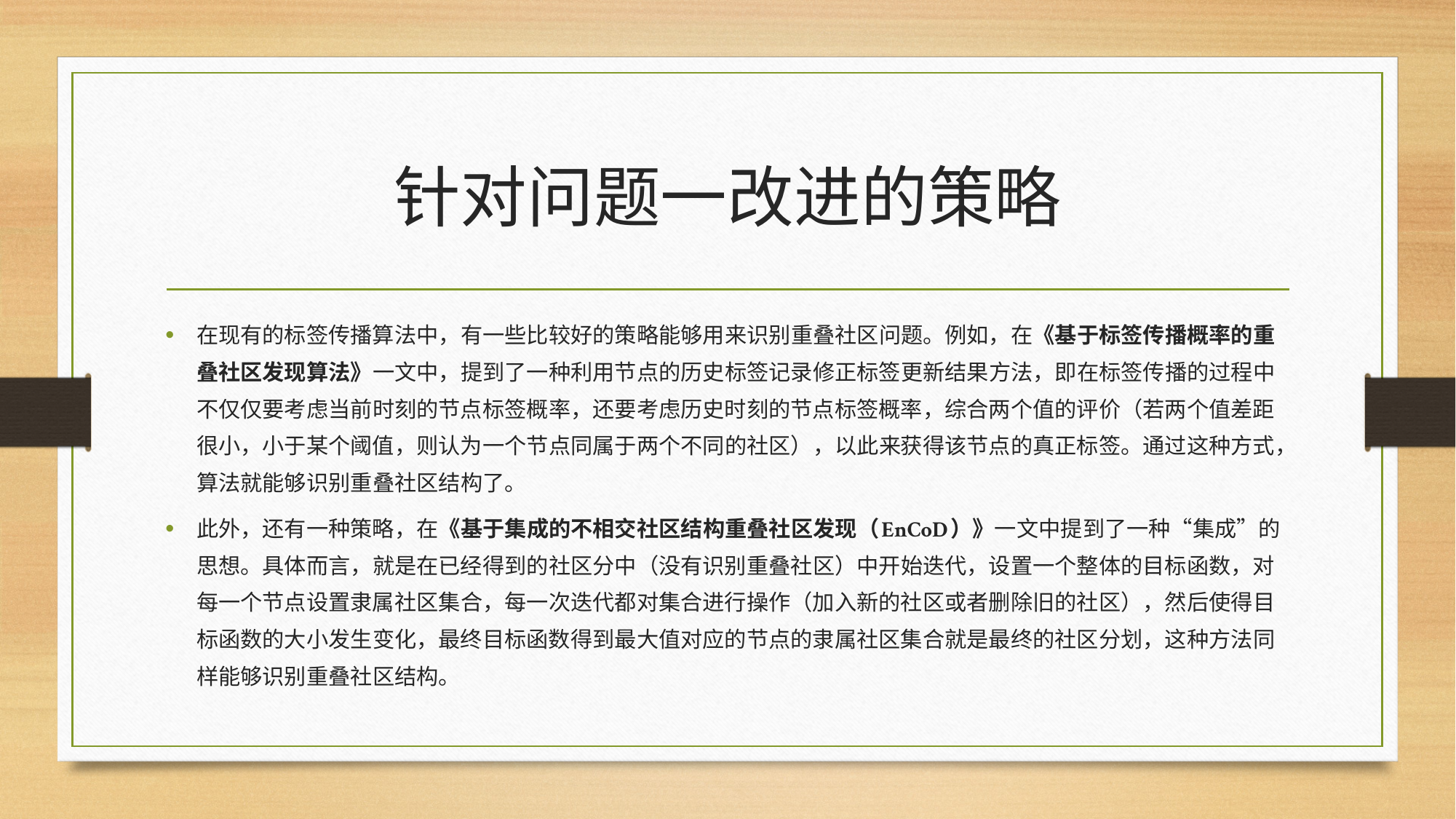

# 针对问题一改进的策略
在现有的标签传播算法中，有一些比较好的策略能够用来识别重叠社区问题。例如，在《基于标签传播概率的重叠社区发现算法》一文中，提到了一种利用节点的历史标签记录修正标签更新结果方法，即在标签传播的过程中不仅仅要考虑当前时刻的节点标签概率，还要考虑历史时刻的节点标签概率，综合两个值的评价（若两个值差距很小，小于某个阈值，则认为一个节点同属于两个不同的社区），以此来获得该节点的真正标签。通过这种方式，算法就能够识别重叠社区结构了。
此外，还有一种策略，在《基于集成的不相交社区结构重叠社区发现（EnCoD）》一文中提到了一种“集成”的思想。具体而言，就是在已经得到的社区分中（没有识别重叠社区）中开始迭代，设置一个整体的目标函数，对每一个节点设置隶属社区集合，每一次迭代都对集合进行操作（加入新的社区或者删除旧的社区），然后使得目标函数的大小发生变化，最终目标函数得到最大值对应的节点的隶属社区集合就是最终的社区分划，这种方法同样能够识别重叠社区结构。